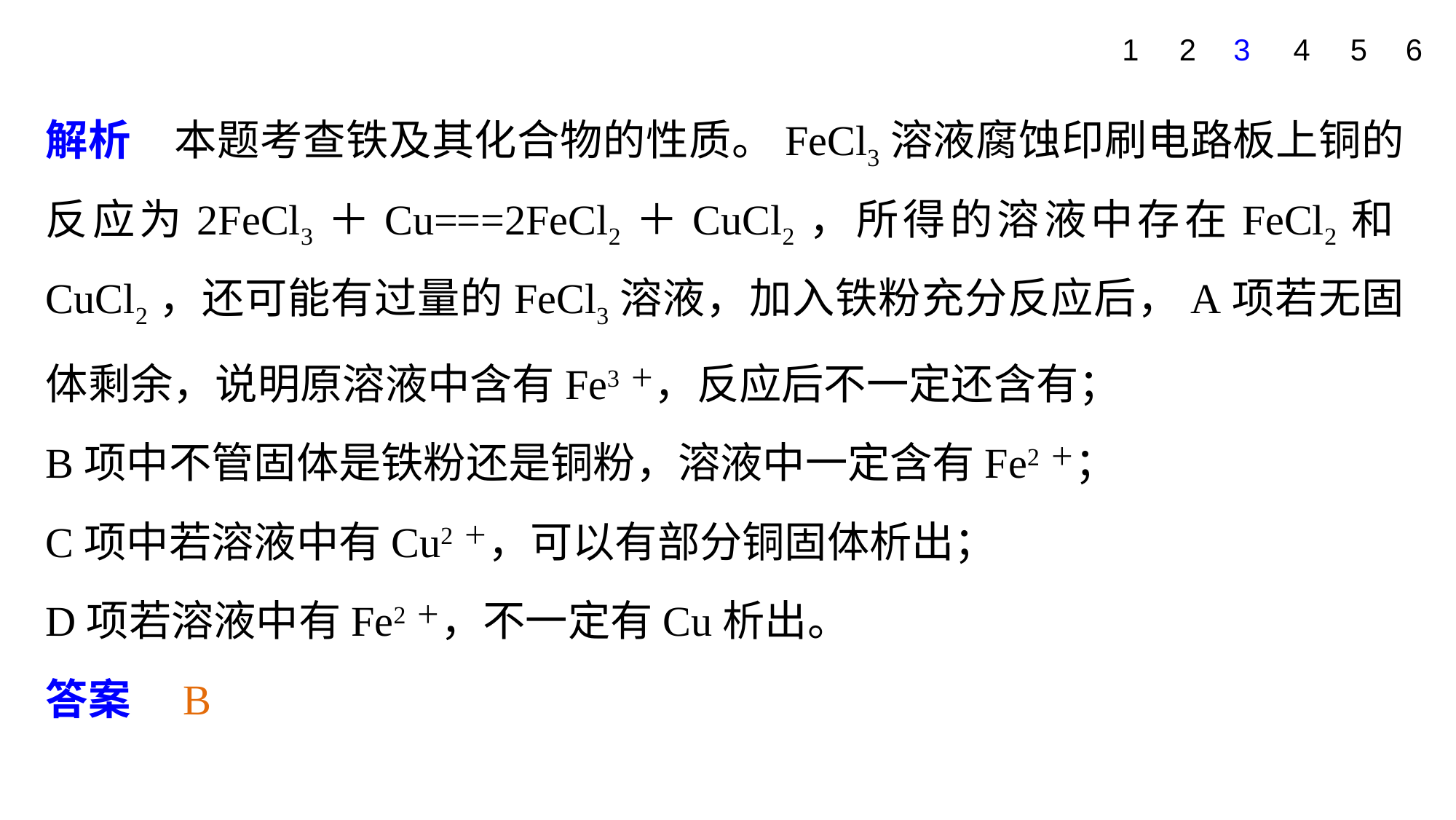

1
2
3
4
5
6
解析　本题考查铁及其化合物的性质。FeCl3溶液腐蚀印刷电路板上铜的反应为2FeCl3＋Cu===2FeCl2＋CuCl2，所得的溶液中存在FeCl2和CuCl2，还可能有过量的FeCl3溶液，加入铁粉充分反应后，A项若无固体剩余，说明原溶液中含有Fe3＋，反应后不一定还含有；
B项中不管固体是铁粉还是铜粉，溶液中一定含有Fe2＋；
C项中若溶液中有Cu2＋，可以有部分铜固体析出；
D项若溶液中有Fe2＋，不一定有Cu析出。
答案　B